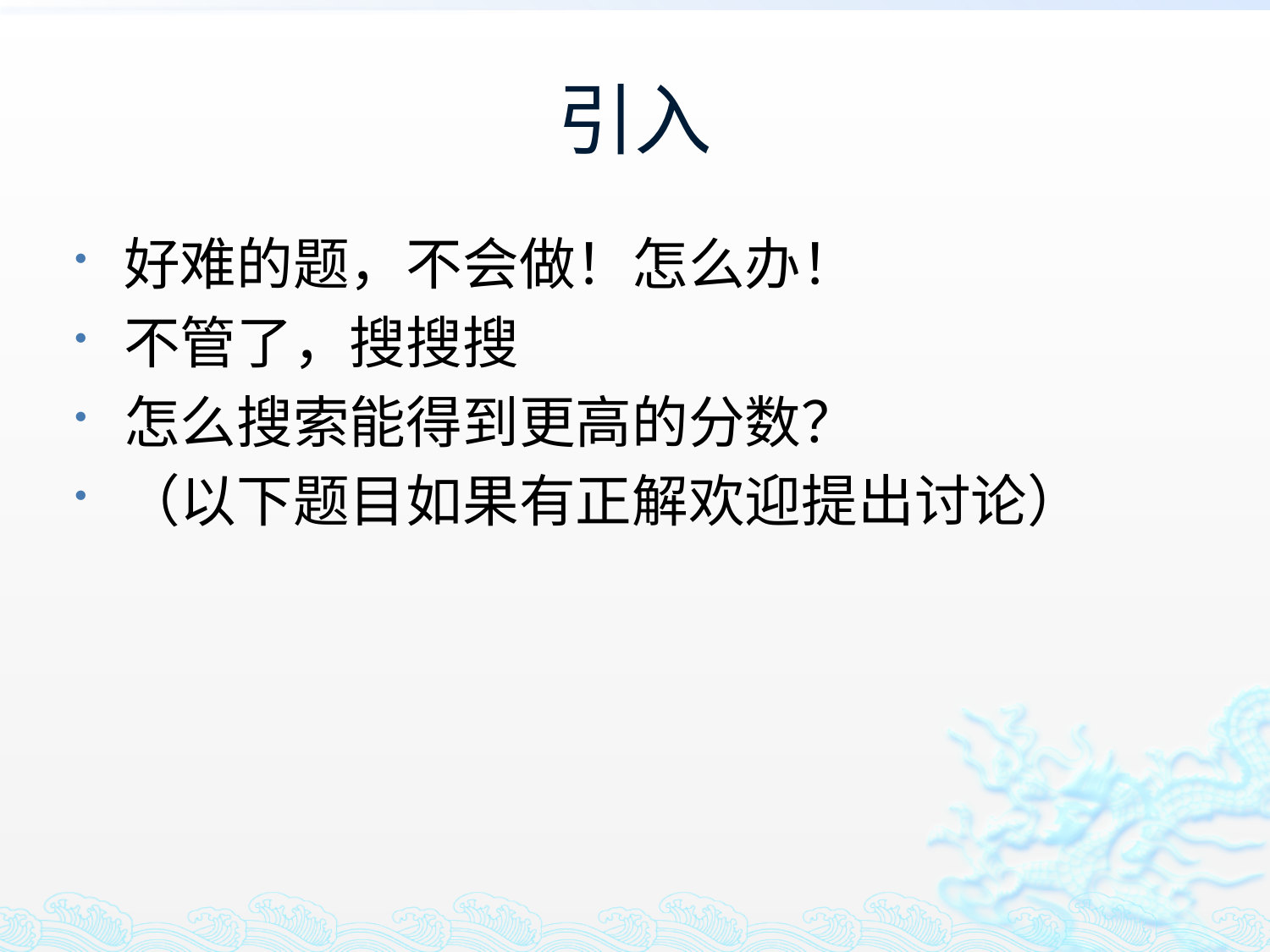

# 引入
好难的题，不会做！怎么办！
不管了，搜搜搜
怎么搜索能得到更高的分数？
（以下题目如果有正解欢迎提出讨论）